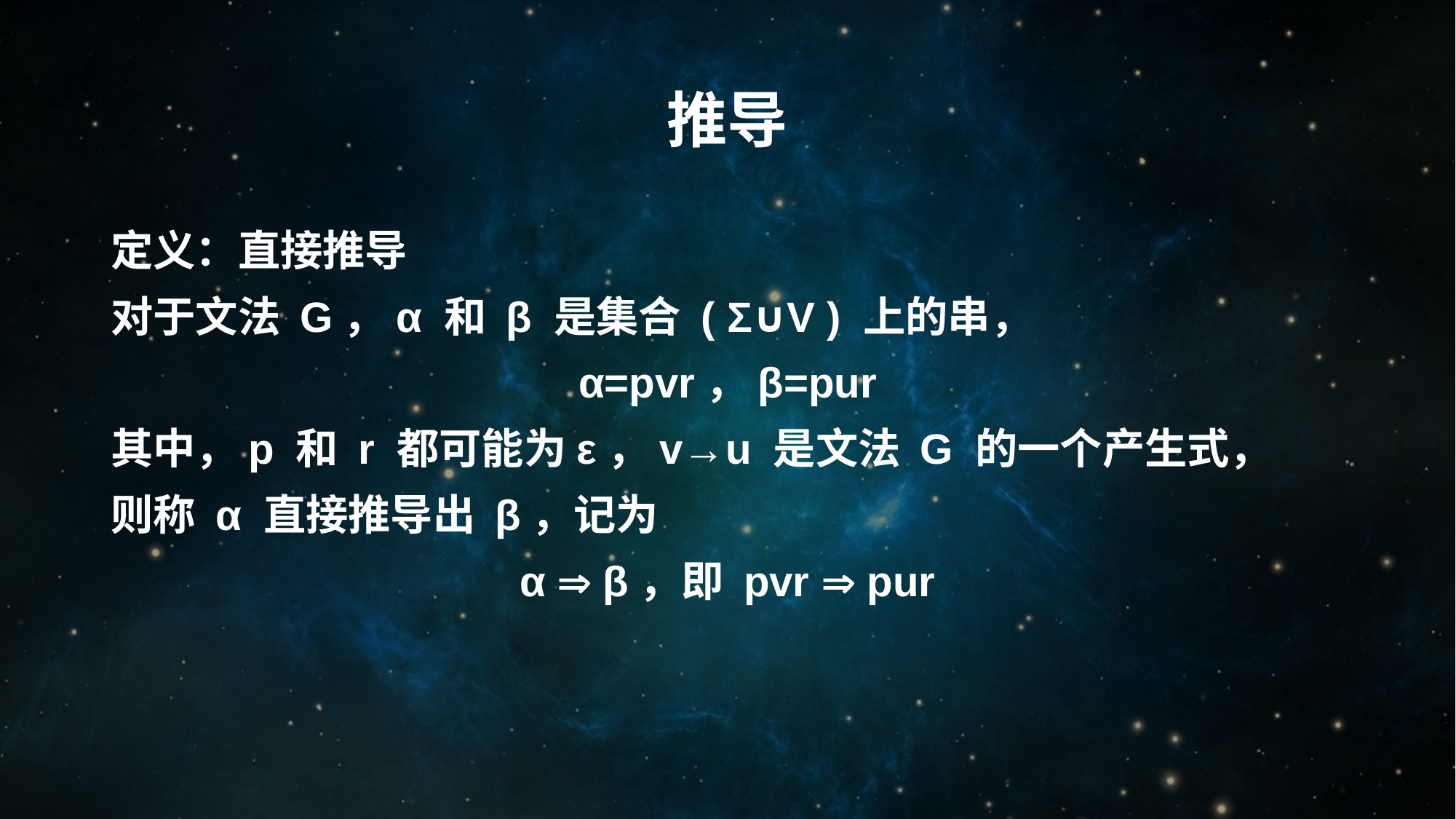

# 推导
定义：直接推导
对于文法 G，α 和 β 是集合 ( Σ∪V ) 上的串，
α=pvr，β=pur
其中，p 和 r 都可能为ε，v→u 是文法 G 的一个产生式，
则称 α 直接推导出 β，记为
α ⇒ β，即 pvr ⇒ pur